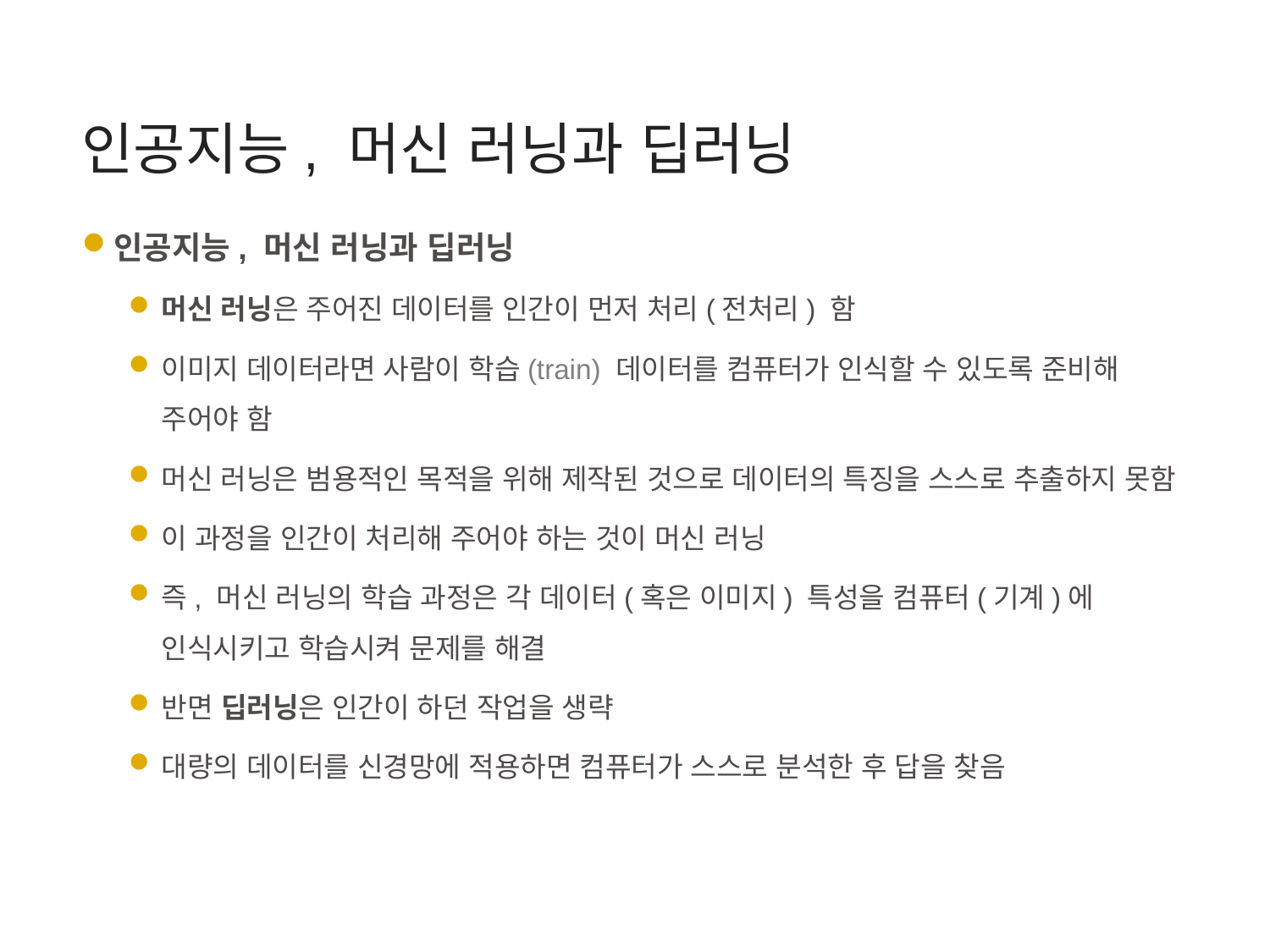

# 인공지능, 머신 러닝과 딥러닝
인공지능, 머신 러닝과 딥러닝
머신 러닝은 주어진 데이터를 인간이 먼저 처리(전처리) 함
이미지 데이터라면 사람이 학습(train) 데이터를 컴퓨터가 인식할 수 있도록 준비해 주어야 함
머신 러닝은 범용적인 목적을 위해 제작된 것으로 데이터의 특징을 스스로 추출하지 못함
이 과정을 인간이 처리해 주어야 하는 것이 머신 러닝
즉, 머신 러닝의 학습 과정은 각 데이터(혹은 이미지) 특성을 컴퓨터(기계)에 인식시키고 학습시켜 문제를 해결
반면 딥러닝은 인간이 하던 작업을 생략
대량의 데이터를 신경망에 적용하면 컴퓨터가 스스로 분석한 후 답을 찾음